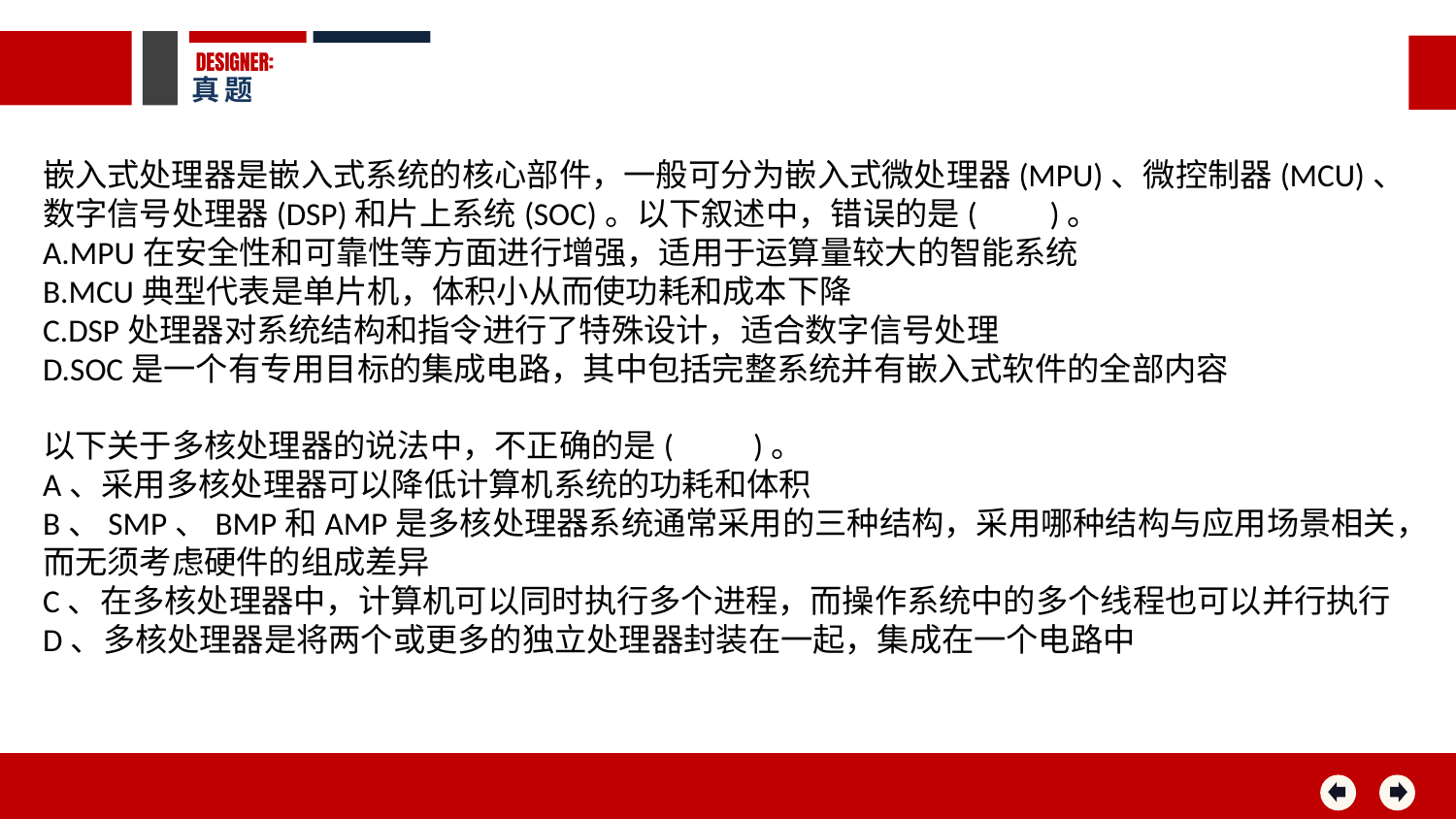

DESIGNER:
真题
嵌入式处理器是嵌入式系统的核心部件，一般可分为嵌入式微处理器(MPU)、微控制器(MCU)、数字信号处理器(DSP)和片上系统(SOC)。以下叙述中，错误的是(          )。
A.MPU在安全性和可靠性等方面进行增强，适用于运算量较大的智能系统
B.MCU典型代表是单片机，体积小从而使功耗和成本下降
C.DSP处理器对系统结构和指令进行了特殊设计，适合数字信号处理
D.SOC是一个有专用目标的集成电路，其中包括完整系统并有嵌入式软件的全部内容

以下关于多核处理器的说法中，不正确的是(           )。
A、采用多核处理器可以降低计算机系统的功耗和体积
B、SMP、BMP和AMP是多核处理器系统通常采用的三种结构，采用哪种结构与应用场景相关，而无须考虑硬件的组成差异
C、在多核处理器中，计算机可以同时执行多个进程，而操作系统中的多个线程也可以并行执行
D、多核处理器是将两个或更多的独立处理器封装在一起，集成在一个电路中